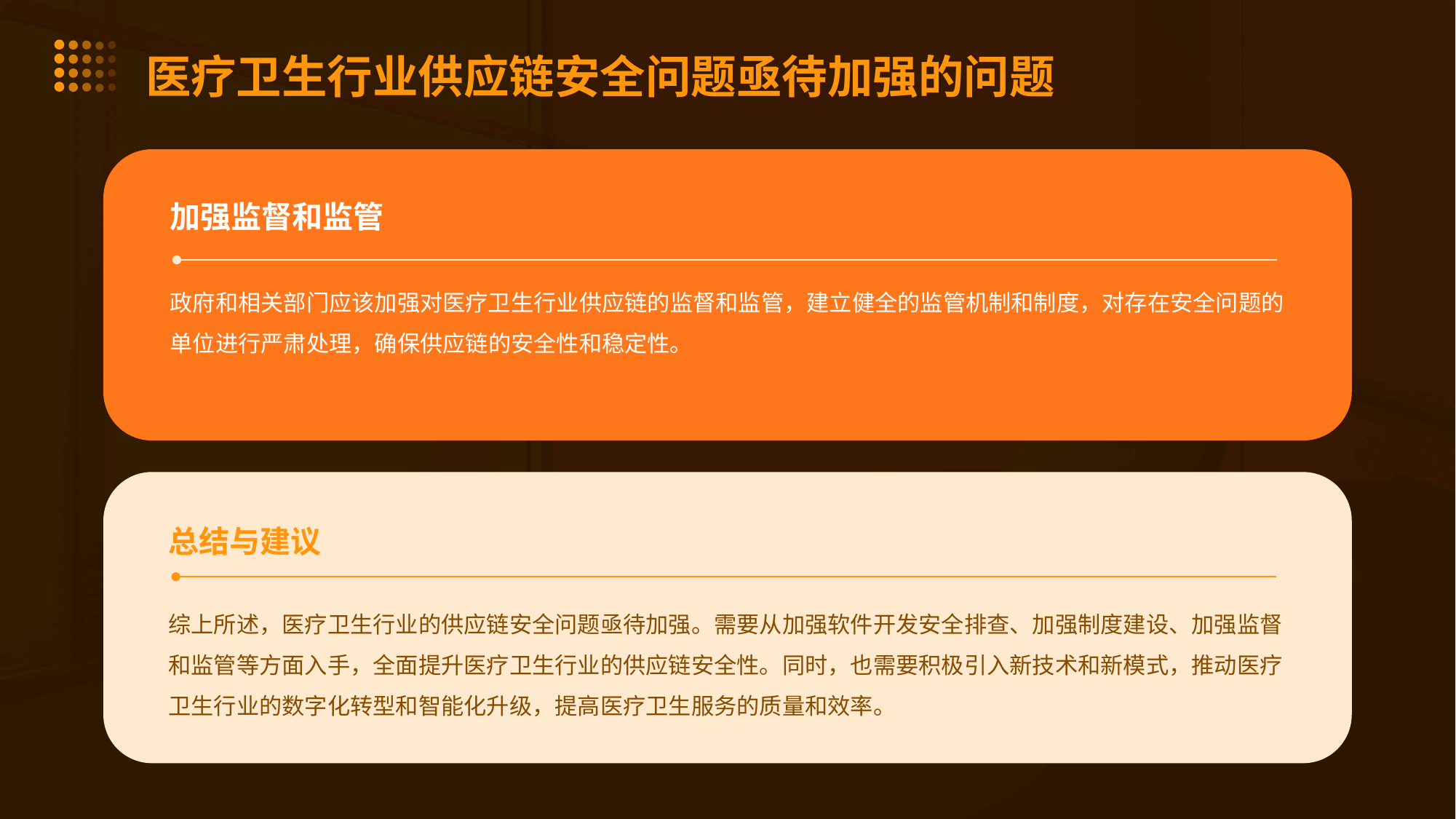

医疗卫生行业供应链安全问题亟待加强的问题

加强监督和监管
政府和相关部门应该加强对医疗卫生行业供应链的监督和监管，建立健全的监管机制和制度，对存在安全问题的单位进行严肃处理，确保供应链的安全性和稳定性。

总结与建议
综上所述，医疗卫生行业的供应链安全问题亟待加强。需要从加强软件开发安全排查、加强制度建设、加强监督和监管等方面入手，全面提升医疗卫生行业的供应链安全性。同时，也需要积极引入新技术和新模式，推动医疗卫生行业的数字化转型和智能化升级，提高医疗卫生服务的质量和效率。